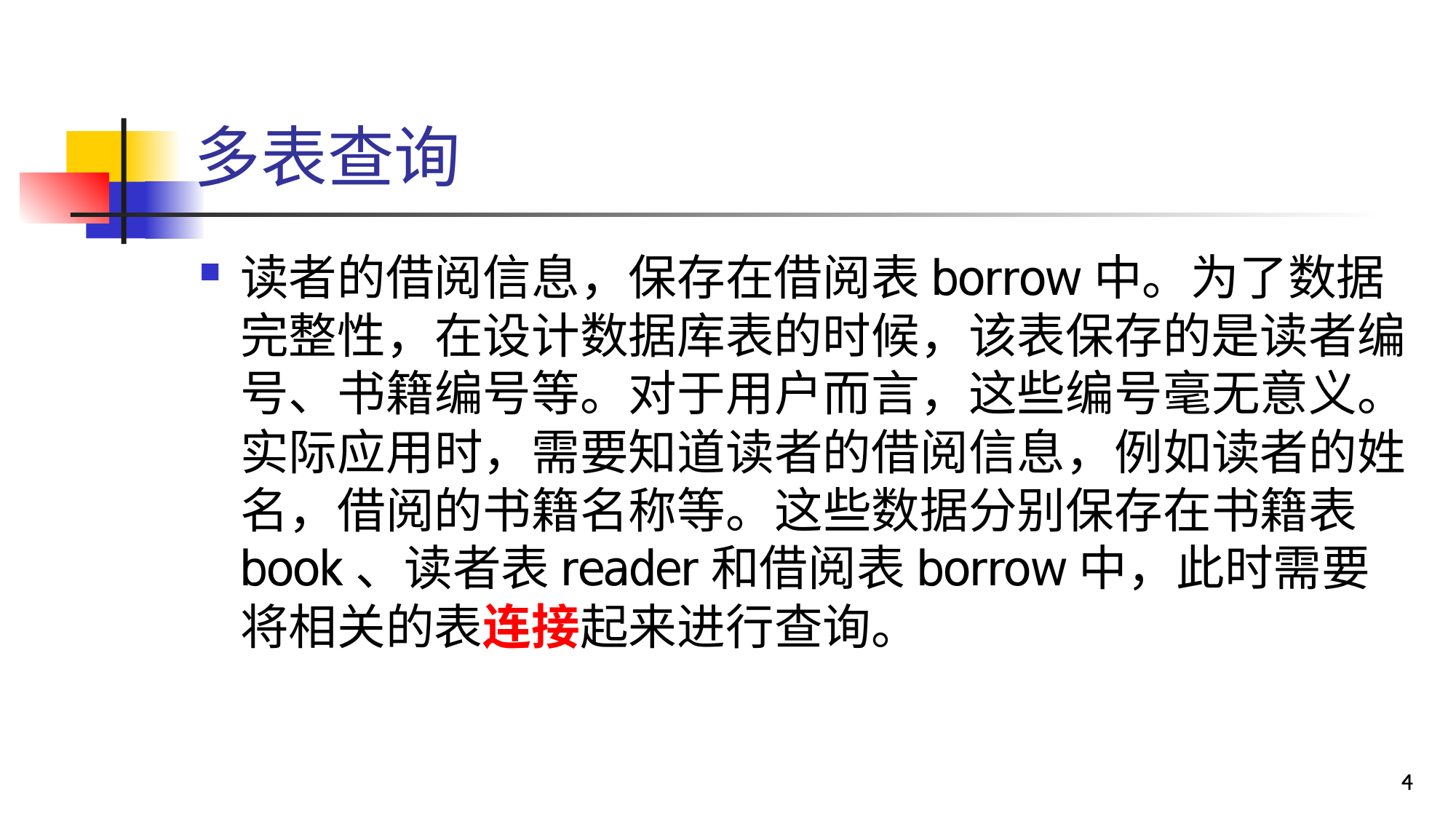

# 多表查询
读者的借阅信息，保存在借阅表borrow中。为了数据完整性，在设计数据库表的时候，该表保存的是读者编号、书籍编号等。对于用户而言，这些编号毫无意义。实际应用时，需要知道读者的借阅信息，例如读者的姓名，借阅的书籍名称等。这些数据分别保存在书籍表book、读者表reader和借阅表borrow中，此时需要将相关的表连接起来进行查询。

4